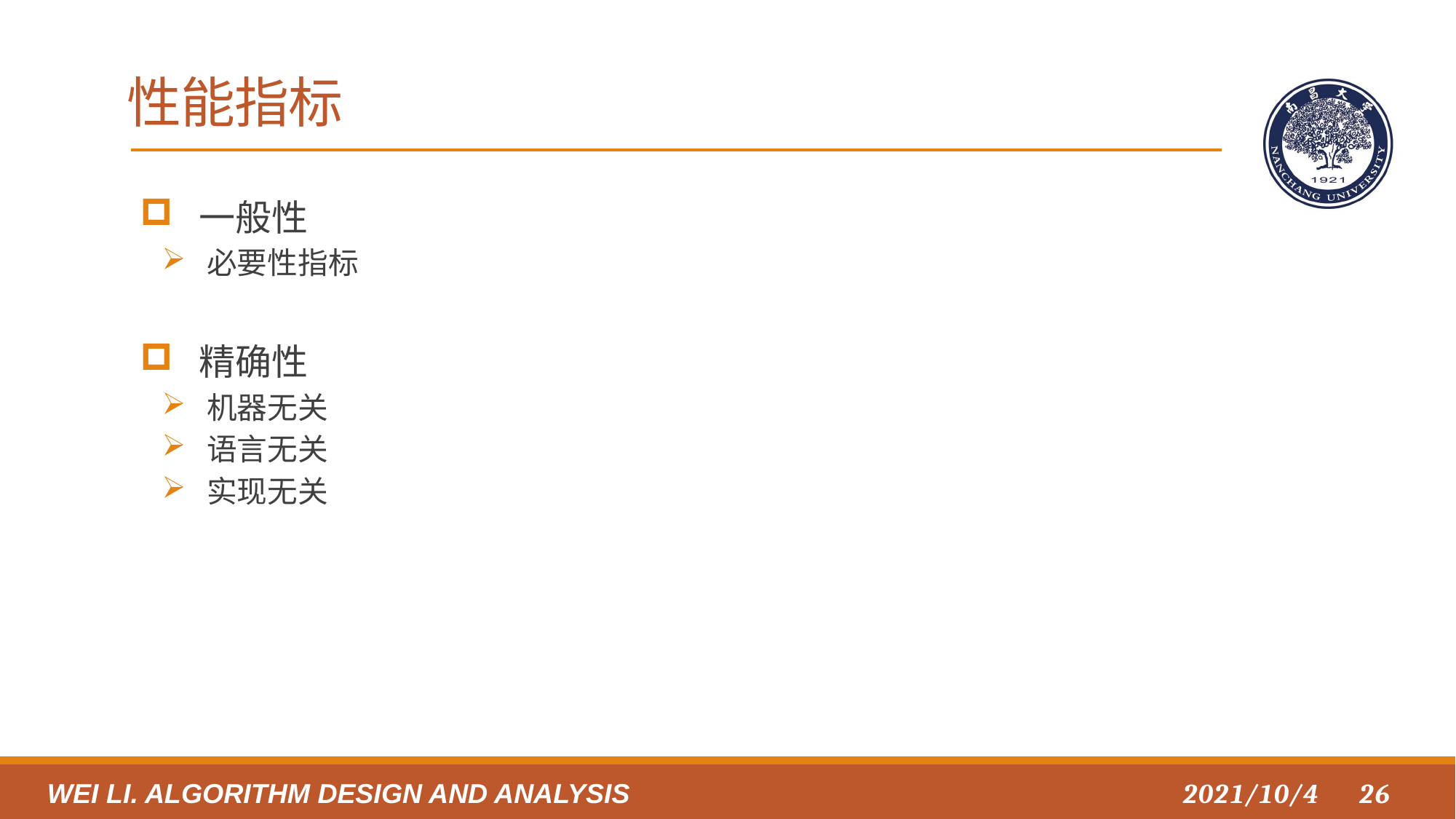

# 性能指标
  一般性
  必要性指标

  精确性
  机器无关
  语言无关
  实现无关

Wei li. ALGORITHM DESIGN AND ANALYSIS
2021/10/4
26